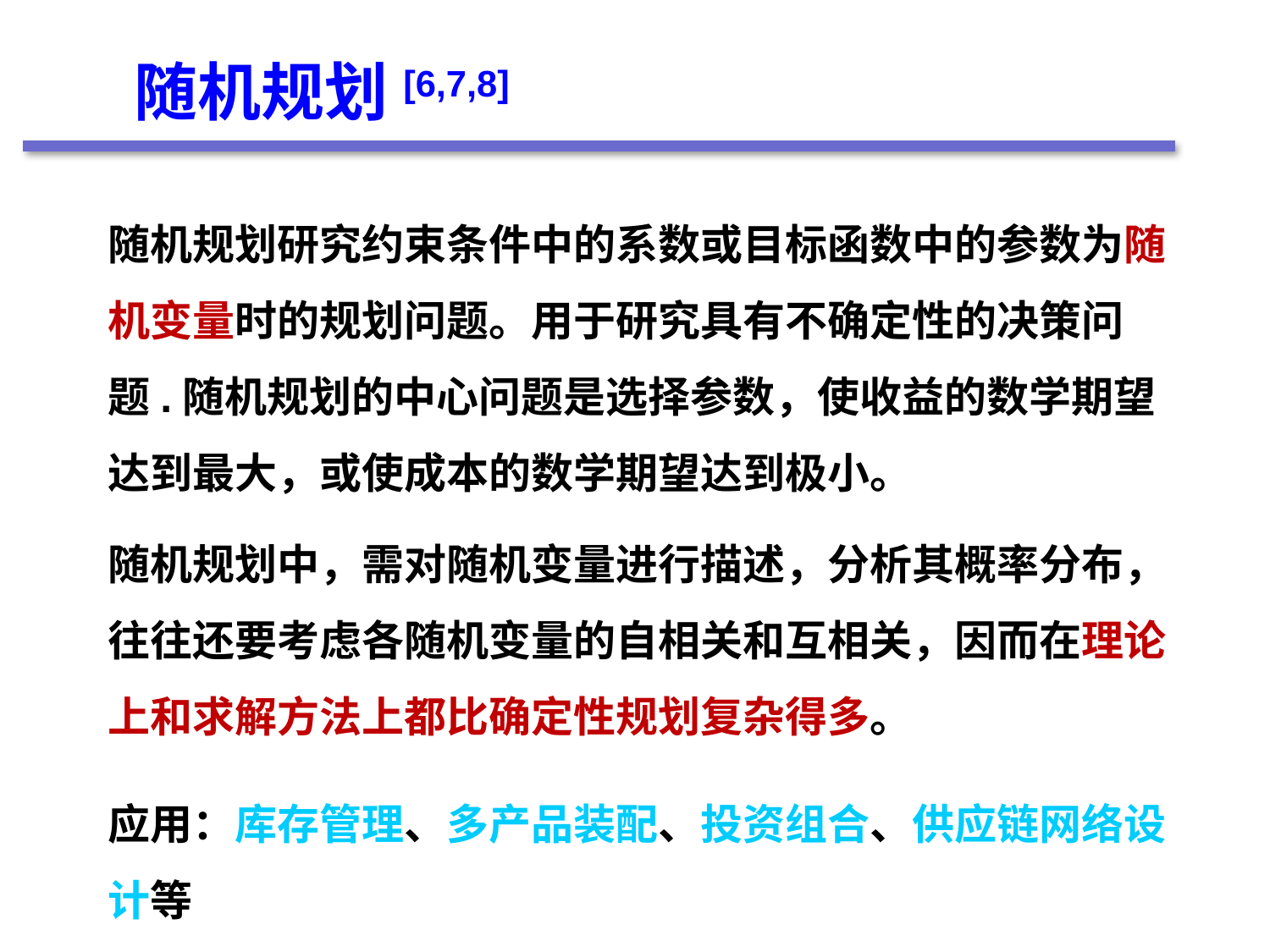

随机规划[6,7,8]
随机规划研究约束条件中的系数或目标函数中的参数为随机变量时的规划问题。用于研究具有不确定性的决策问题.随机规划的中心问题是选择参数，使收益的数学期望达到最大，或使成本的数学期望达到极小。
随机规划中，需对随机变量进行描述，分析其概率分布，往往还要考虑各随机变量的自相关和互相关，因而在理论上和求解方法上都比确定性规划复杂得多。
应用：库存管理、多产品装配、投资组合、供应链网络设计等